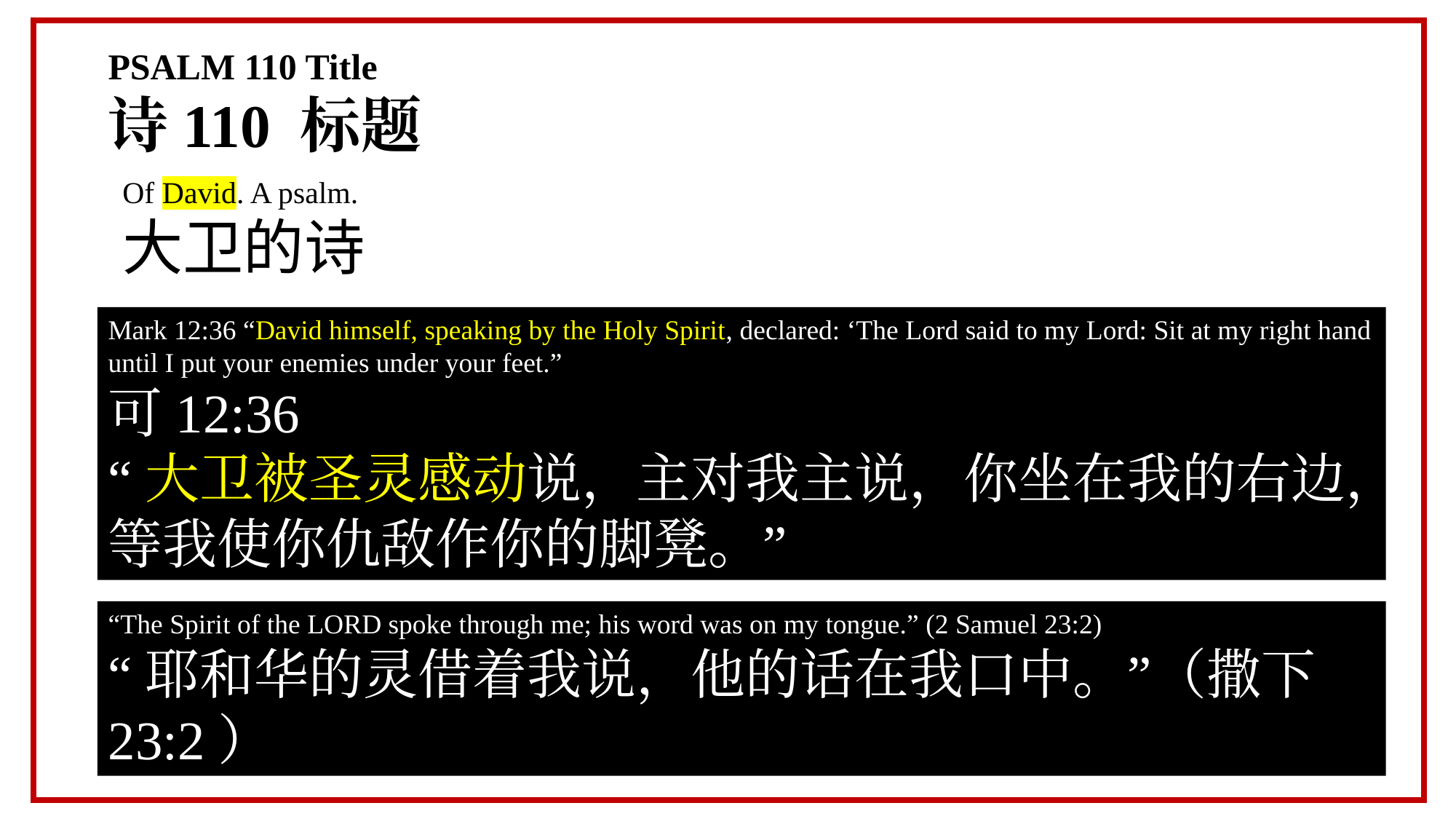

PSALM 110 Title
诗110 标题
Of David. A psalm.
大卫的诗
Mark 12:36 “David himself, speaking by the Holy Spirit, declared: ‘The Lord said to my Lord: Sit at my right hand until I put your enemies under your feet.”
可12:36
“大卫被圣灵感动说，主对我主说，你坐在我的右边，等我使你仇敌作你的脚凳。”
“The Spirit of the LORD spoke through me; his word was on my tongue.” (2 Samuel 23:2)
“耶和华的灵借着我说，他的话在我口中。”（撒下23:2）